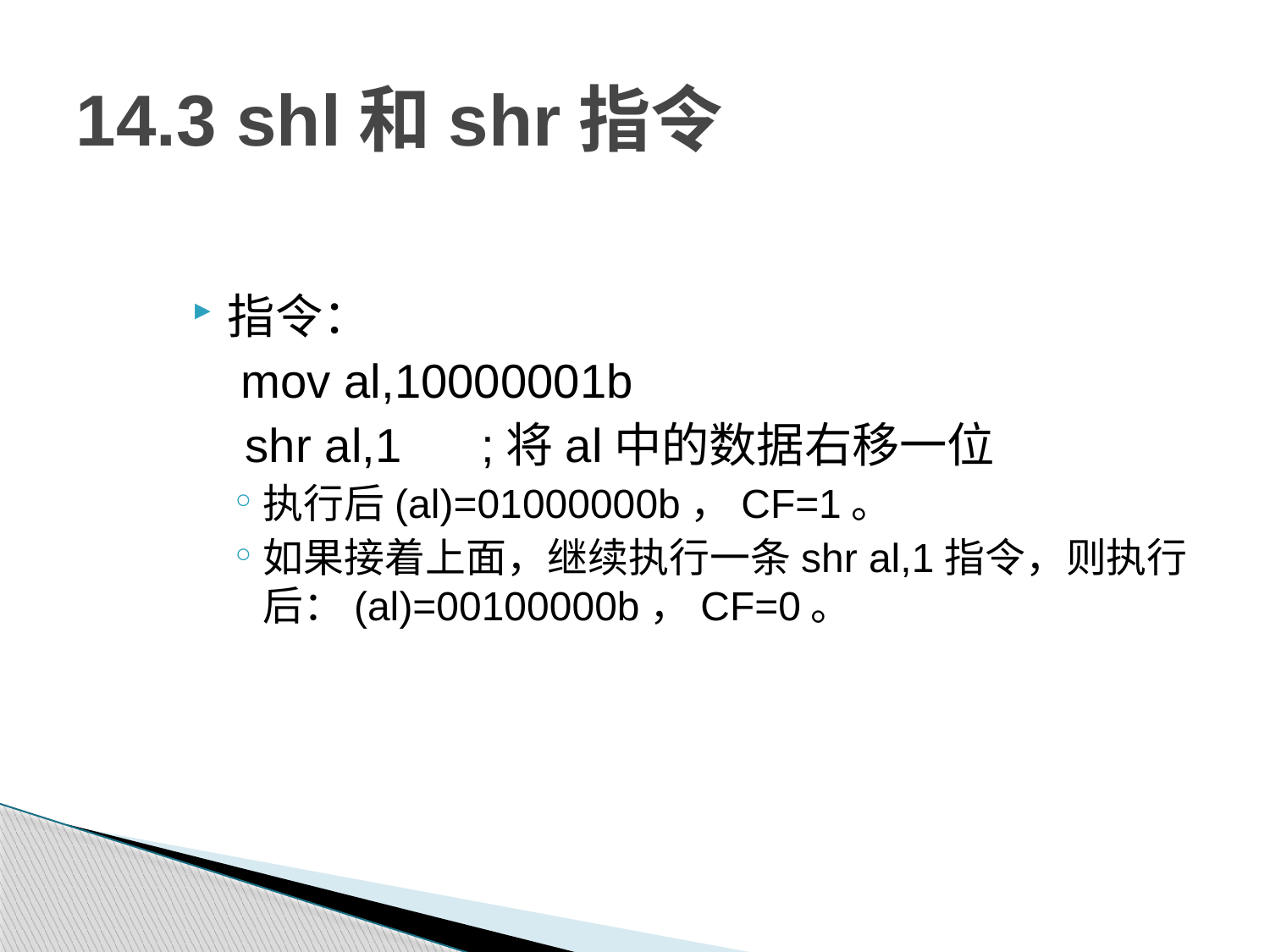

# 14.3 shl和shr指令
指令：
	 mov al,10000001b
    shr al,1 	;将al中的数据右移一位
执行后(al)=01000000b，CF=1。
如果接着上面，继续执行一条shr al,1指令，则执行后：(al)=00100000b，CF=0。